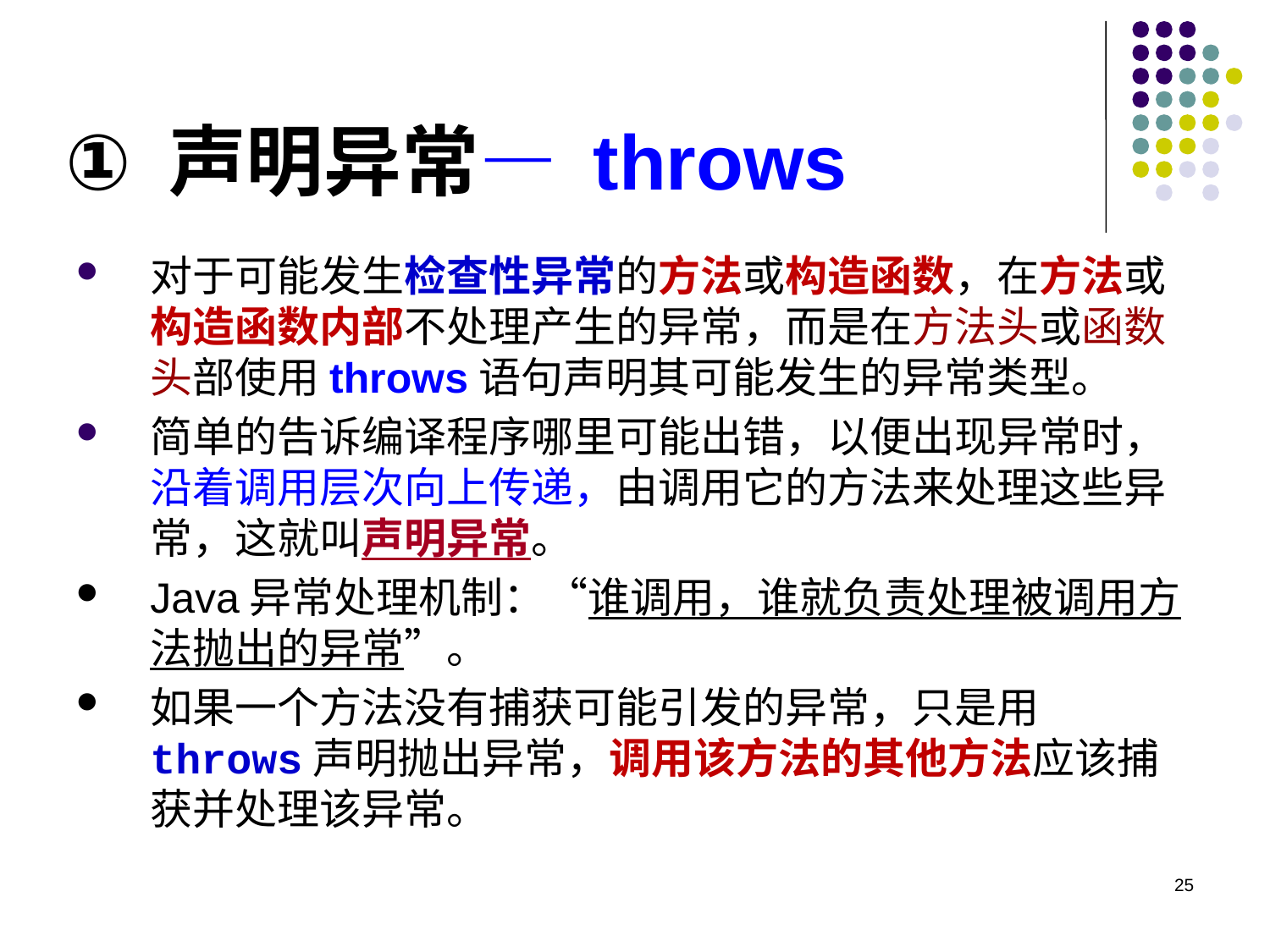

声明异常— throws

对于可能发生检查性异常的方法或构造函数，在方法或构造函数内部不处理产生的异常，而是在方法头或函数头部使用throws语句声明其可能发生的异常类型。
简单的告诉编译程序哪里可能出错，以便出现异常时，沿着调用层次向上传递，由调用它的方法来处理这些异常，这就叫声明异常。
Java异常处理机制：“谁调用，谁就负责处理被调用方法抛出的异常”。
如果一个方法没有捕获可能引发的异常，只是用throws声明抛出异常，调用该方法的其他方法应该捕获并处理该异常。

25